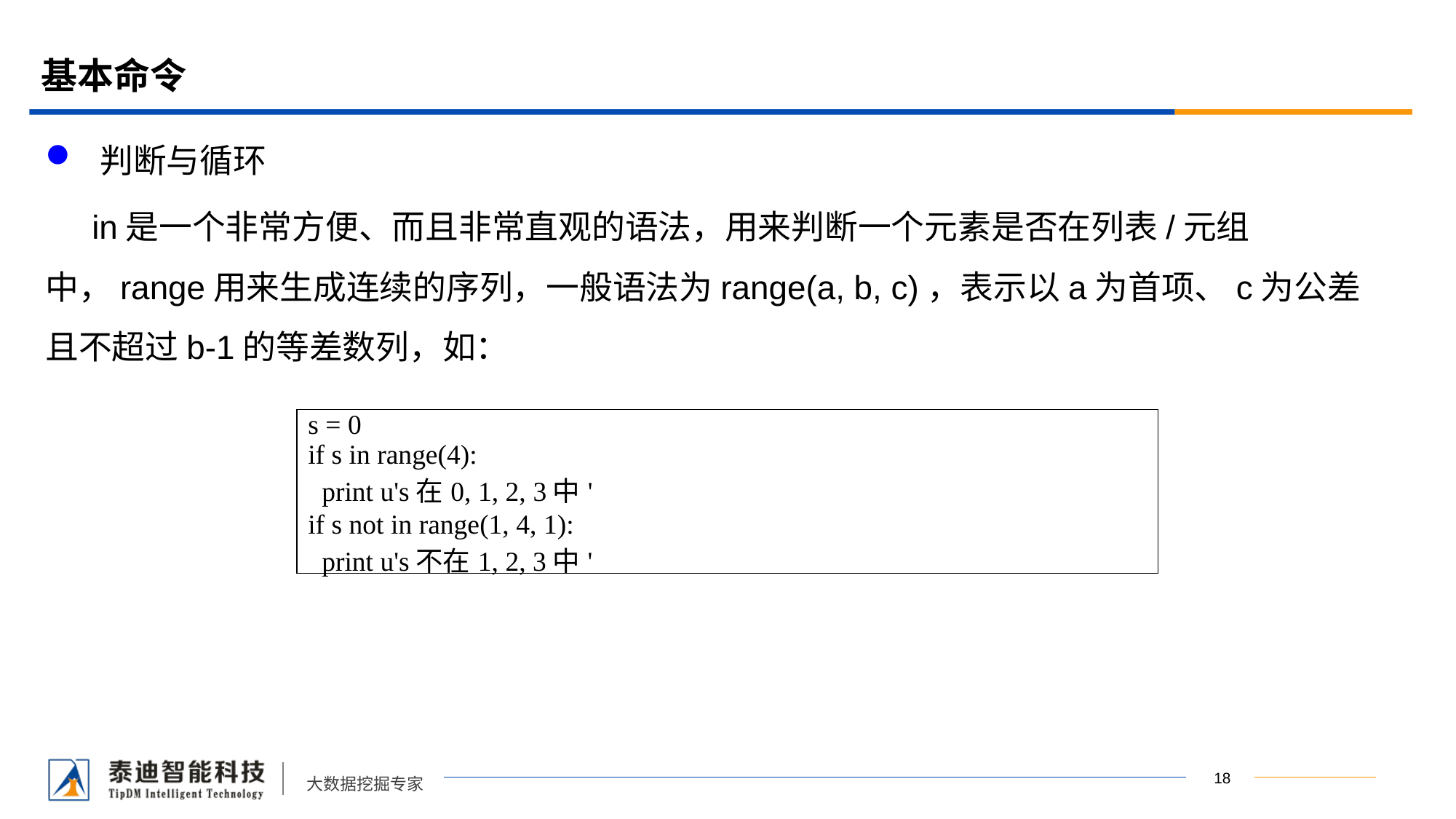

# 基本命令
判断与循环
     in是一个非常方便、而且非常直观的语法，用来判断一个元素是否在列表/元组中，range用来生成连续的序列，一般语法为range(a, b, c)，表示以a为首项、c为公差且不超过b-1的等差数列，如：
| s = 0 if s in range(4): print u's在0, 1, 2, 3中' if s not in range(1, 4, 1): print u's不在1, 2, 3中' |
| --- |